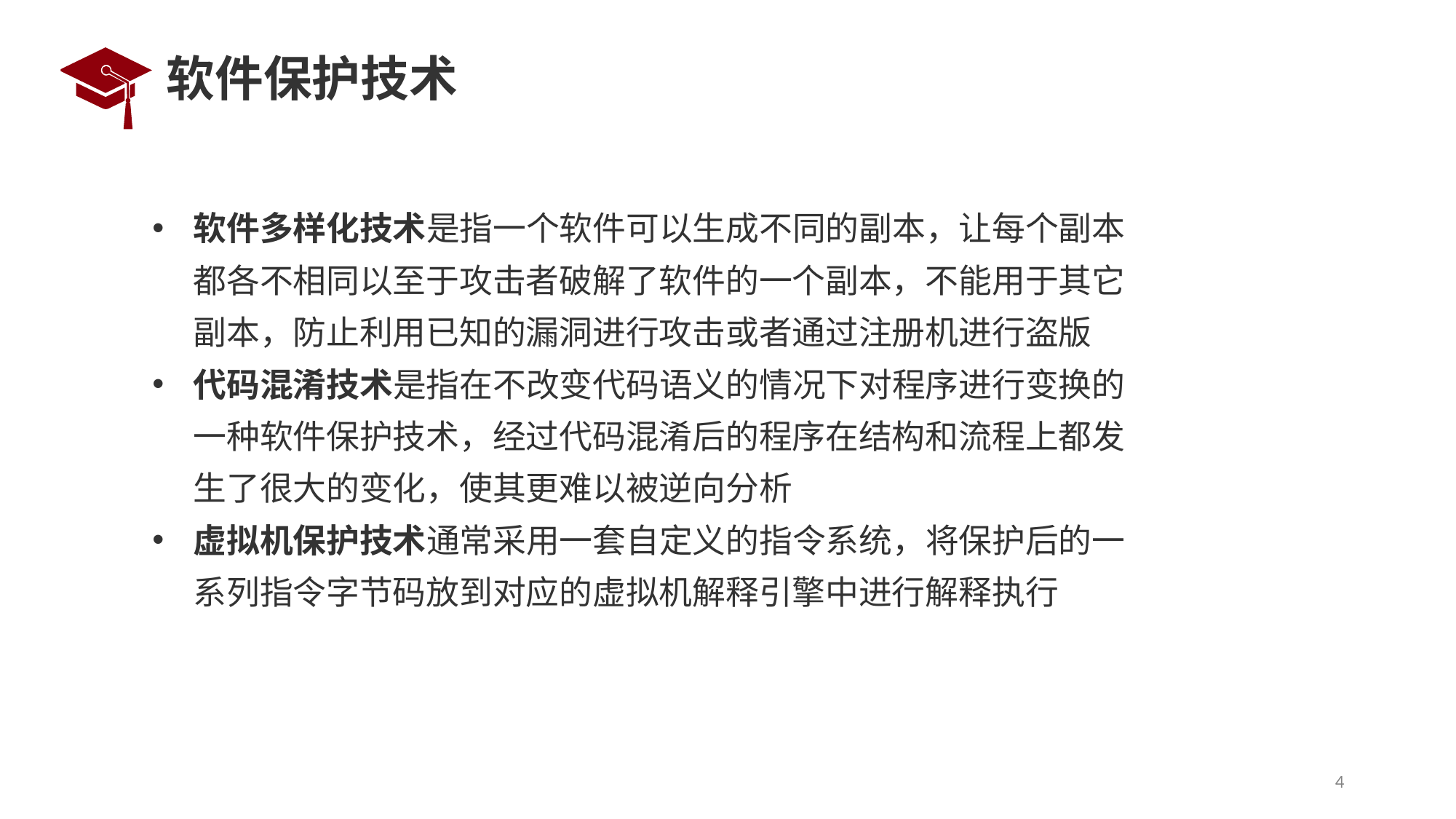

# 软件保护技术
软件多样化技术是指一个软件可以生成不同的副本，让每个副本都各不相同以至于攻击者破解了软件的一个副本，不能用于其它副本，防止利用已知的漏洞进行攻击或者通过注册机进行盗版
代码混淆技术是指在不改变代码语义的情况下对程序进行变换的一种软件保护技术，经过代码混淆后的程序在结构和流程上都发生了很大的变化，使其更难以被逆向分析
虚拟机保护技术通常采用一套自定义的指令系统，将保护后的一系列指令字节码放到对应的虚拟机解释引擎中进行解释执行
4